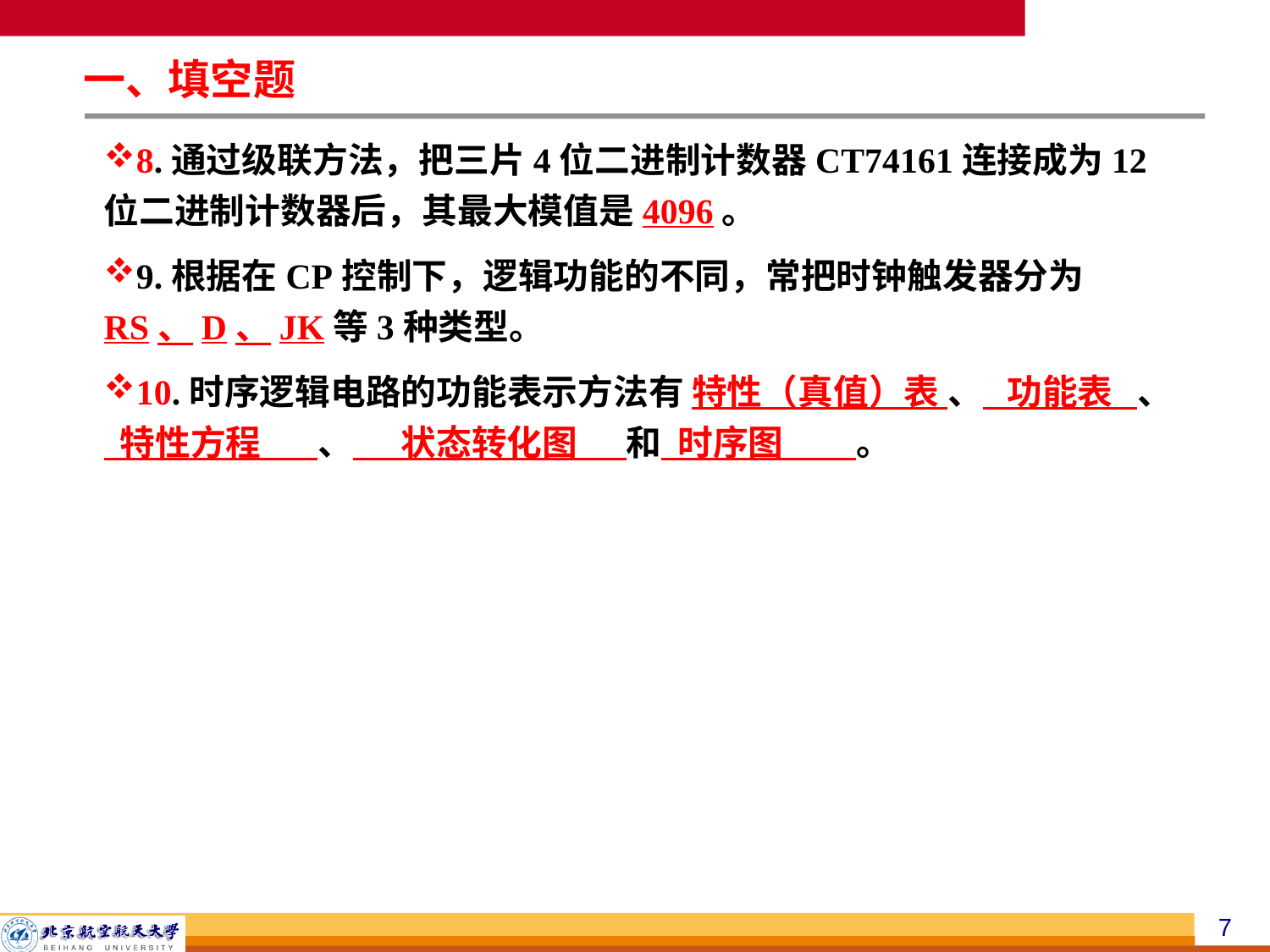

一、填空题

8.通过级联方法，把三片4位二进制计数器CT74161连接成为12位二进制计数器后，其最大模值是4096。
9.根据在CP控制下，逻辑功能的不同，常把时钟触发器分为RS、D、JK等3种类型。
10.时序逻辑电路的功能表示方法有 特性（真值）表 、   功能表   、   特性方程       、      状态转化图      和  时序图         。